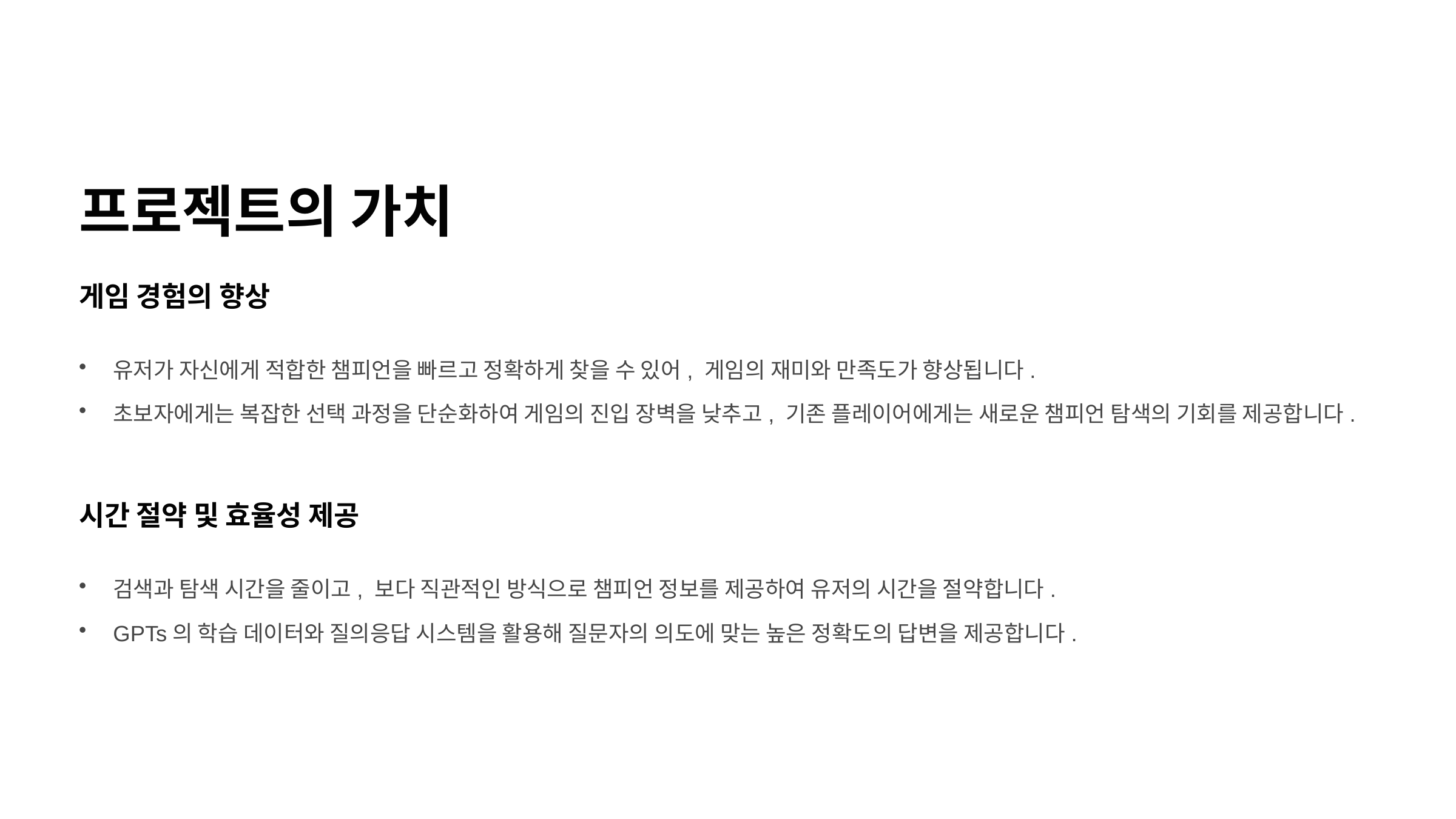

프로젝트의 가치
게임 경험의 향상
유저가 자신에게 적합한 챔피언을 빠르고 정확하게 찾을 수 있어, 게임의 재미와 만족도가 향상됩니다.
초보자에게는 복잡한 선택 과정을 단순화하여 게임의 진입 장벽을 낮추고, 기존 플레이어에게는 새로운 챔피언 탐색의 기회를 제공합니다.
시간 절약 및 효율성 제공
검색과 탐색 시간을 줄이고, 보다 직관적인 방식으로 챔피언 정보를 제공하여 유저의 시간을 절약합니다.
GPTs의 학습 데이터와 질의응답 시스템을 활용해 질문자의 의도에 맞는 높은 정확도의 답변을 제공합니다.